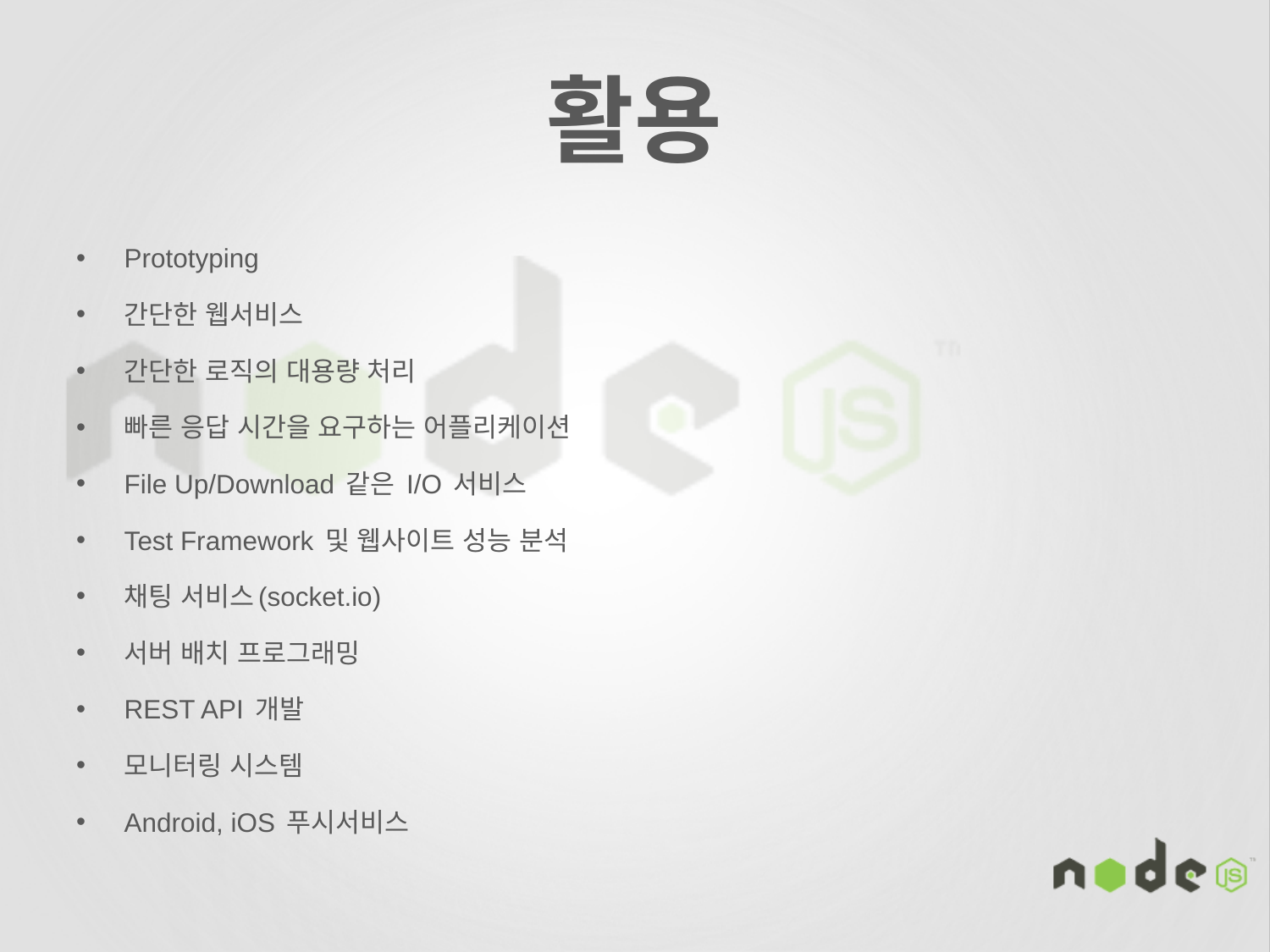

# 활용
Prototyping
간단한 웹서비스
간단한 로직의 대용량 처리
빠른 응답 시간을 요구하는 어플리케이션
File Up/Download 같은 I/O 서비스
Test Framework 및 웹사이트 성능 분석
채팅 서비스(socket.io)
서버 배치 프로그래밍
REST API 개발
모니터링 시스템
Android, iOS 푸시서비스